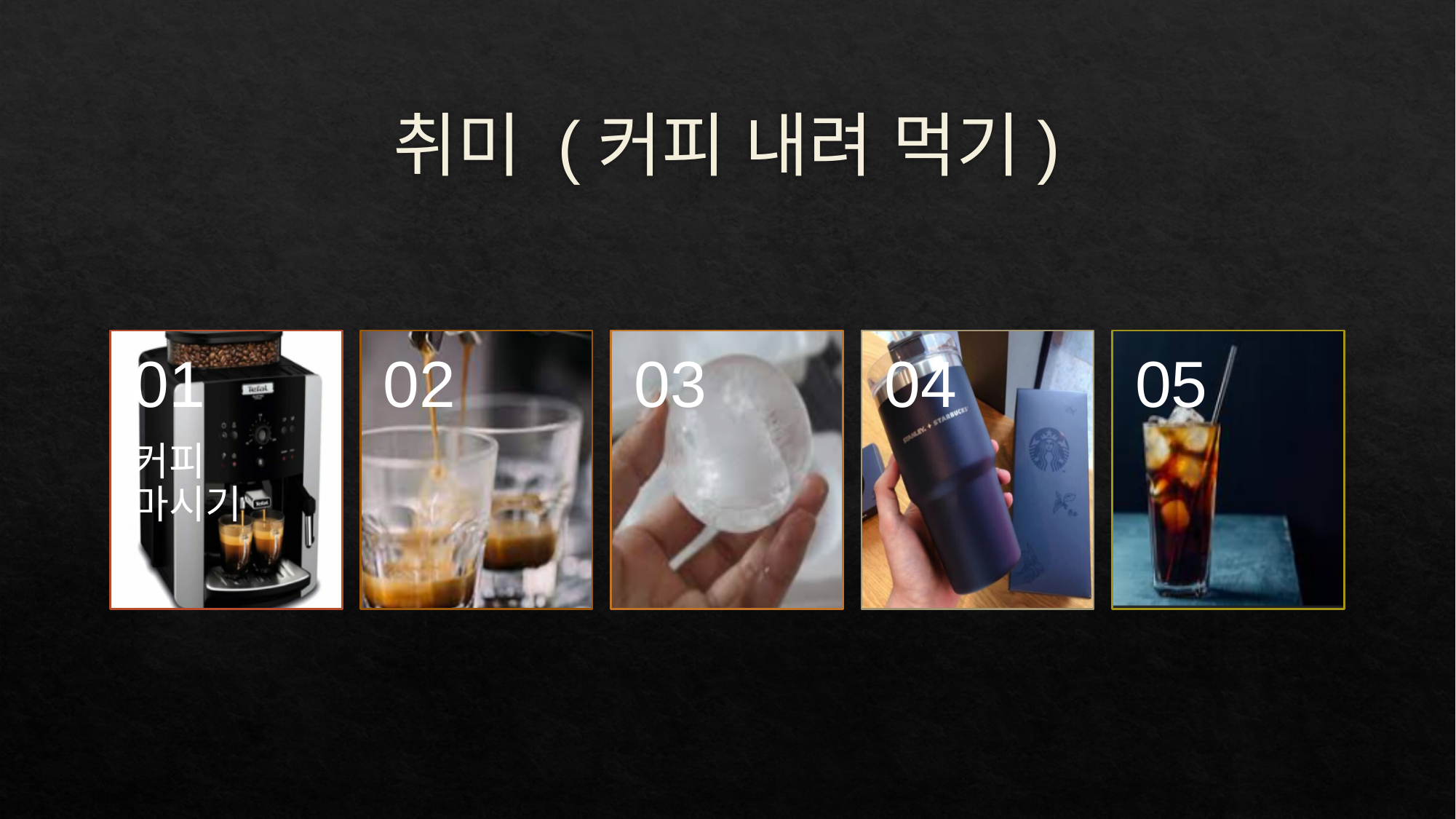

# 취미 (커피 내려 먹기)
커피
마시기
01

02

03

04

05